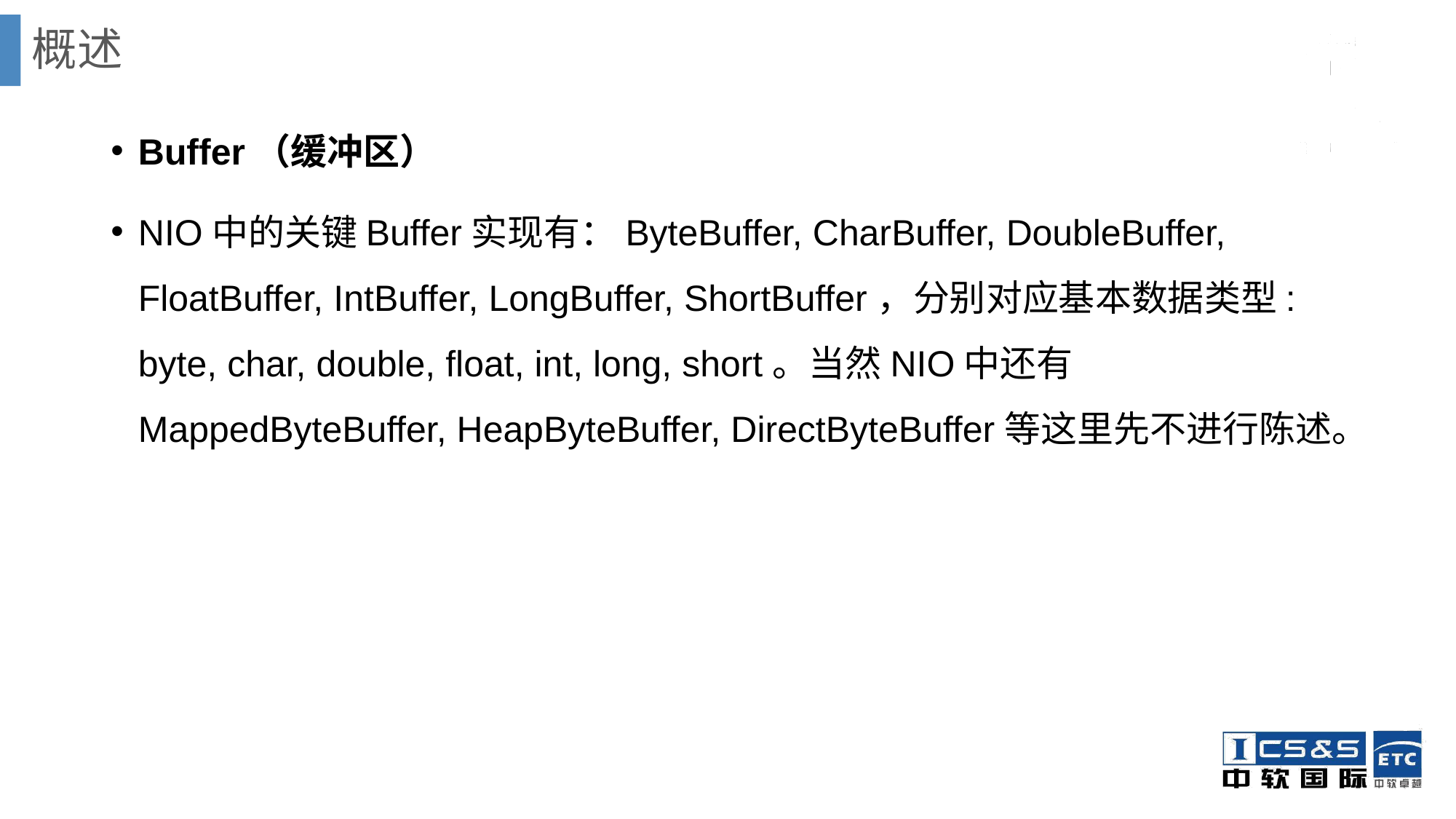

# 概述
Buffer（缓冲区）
NIO中的关键Buffer实现有：ByteBuffer, CharBuffer, DoubleBuffer, FloatBuffer, IntBuffer, LongBuffer, ShortBuffer，分别对应基本数据类型: byte, char, double, float, int, long, short。当然NIO中还有MappedByteBuffer, HeapByteBuffer, DirectByteBuffer等这里先不进行陈述。